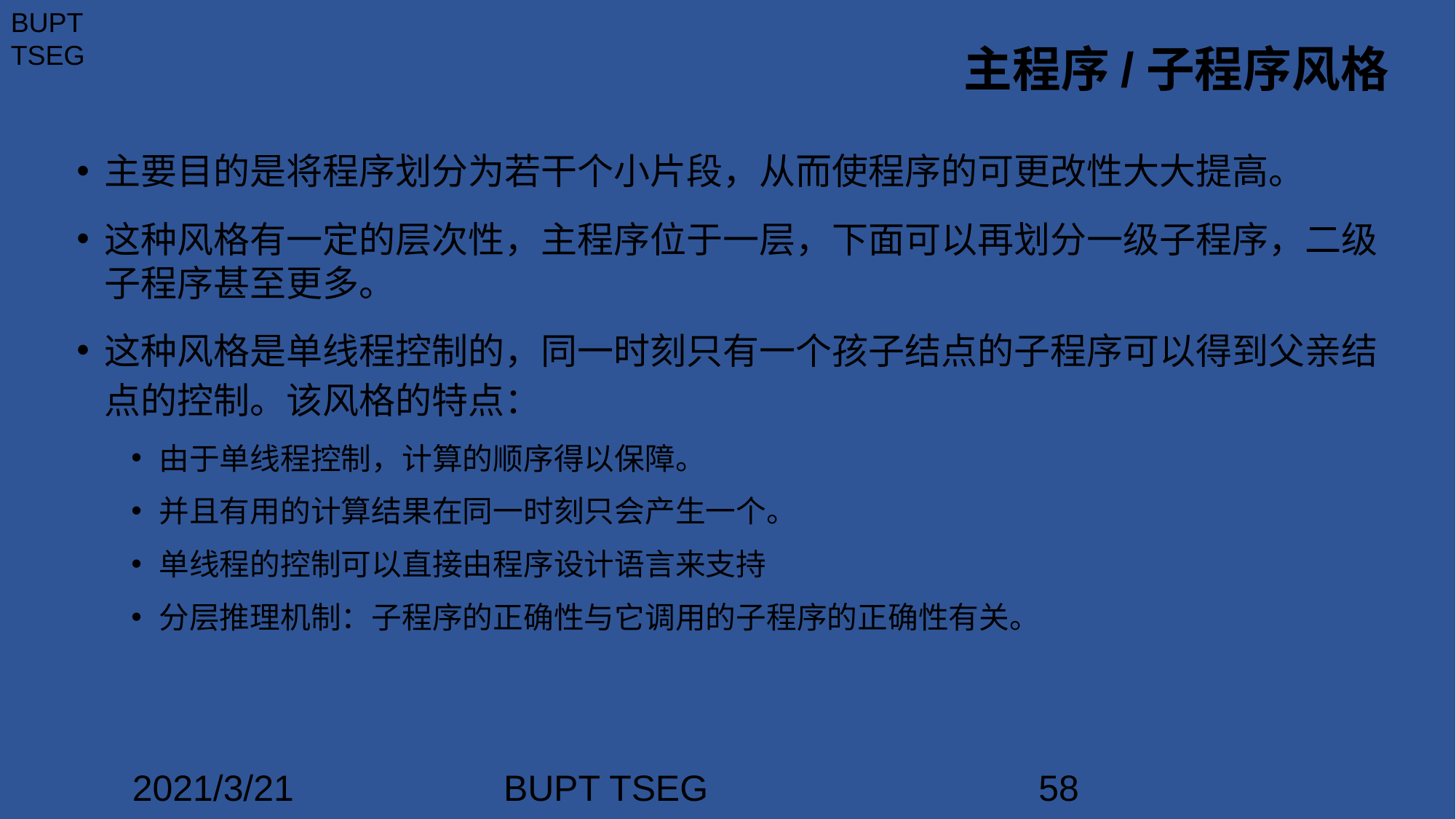

# 主程序/子程序风格
主要目的是将程序划分为若干个小片段，从而使程序的可更改性大大提高。
这种风格有一定的层次性，主程序位于一层，下面可以再划分一级子程序，二级子程序甚至更多。
这种风格是单线程控制的，同一时刻只有一个孩子结点的子程序可以得到父亲结点的控制。该风格的特点：
由于单线程控制，计算的顺序得以保障。
并且有用的计算结果在同一时刻只会产生一个。
单线程的控制可以直接由程序设计语言来支持
分层推理机制：子程序的正确性与它调用的子程序的正确性有关。
2021/3/21
BUPT TSEG
58